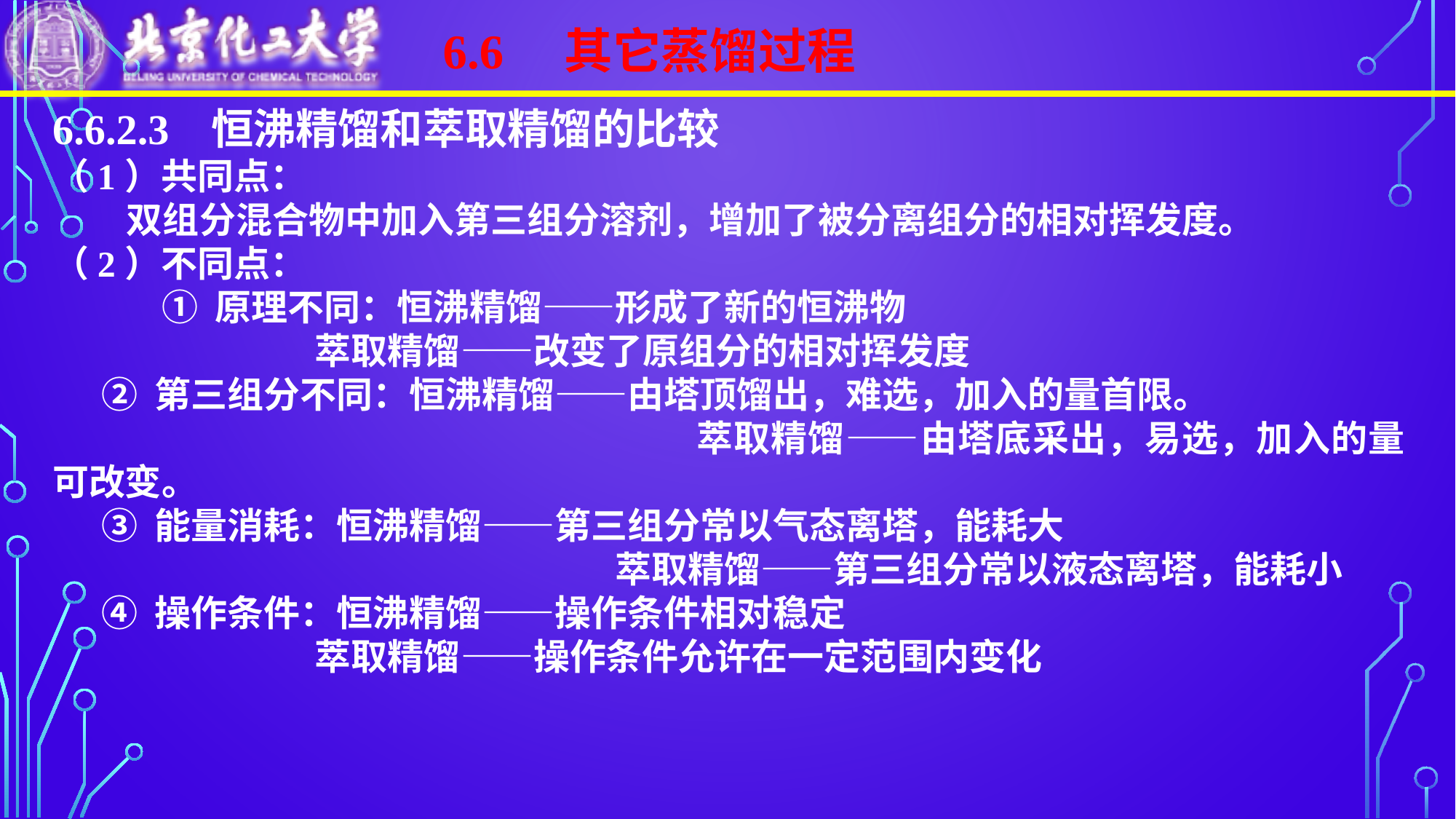

6.6    其它蒸馏过程
6.6.2.3   恒沸精馏和萃取精馏的比较
（1）共同点：
        双组分混合物中加入第三组分溶剂，增加了被分离组分的相对挥发度。
（2）不同点：
	① 原理不同：恒沸精馏——形成了新的恒沸物
                               萃取精馏——改变了原组分的相对挥发度
      ② 第三组分不同：恒沸精馏——由塔顶馏出，难选，加入的量首限。
 					         萃取精馏——由塔底采出，易选，加入的量可改变。
      ③ 能量消耗：恒沸精馏——第三组分常以气态离塔，能耗大
					 萃取精馏——第三组分常以液态离塔，能耗小
      ④ 操作条件：恒沸精馏——操作条件相对稳定
                               萃取精馏——操作条件允许在一定范围内变化